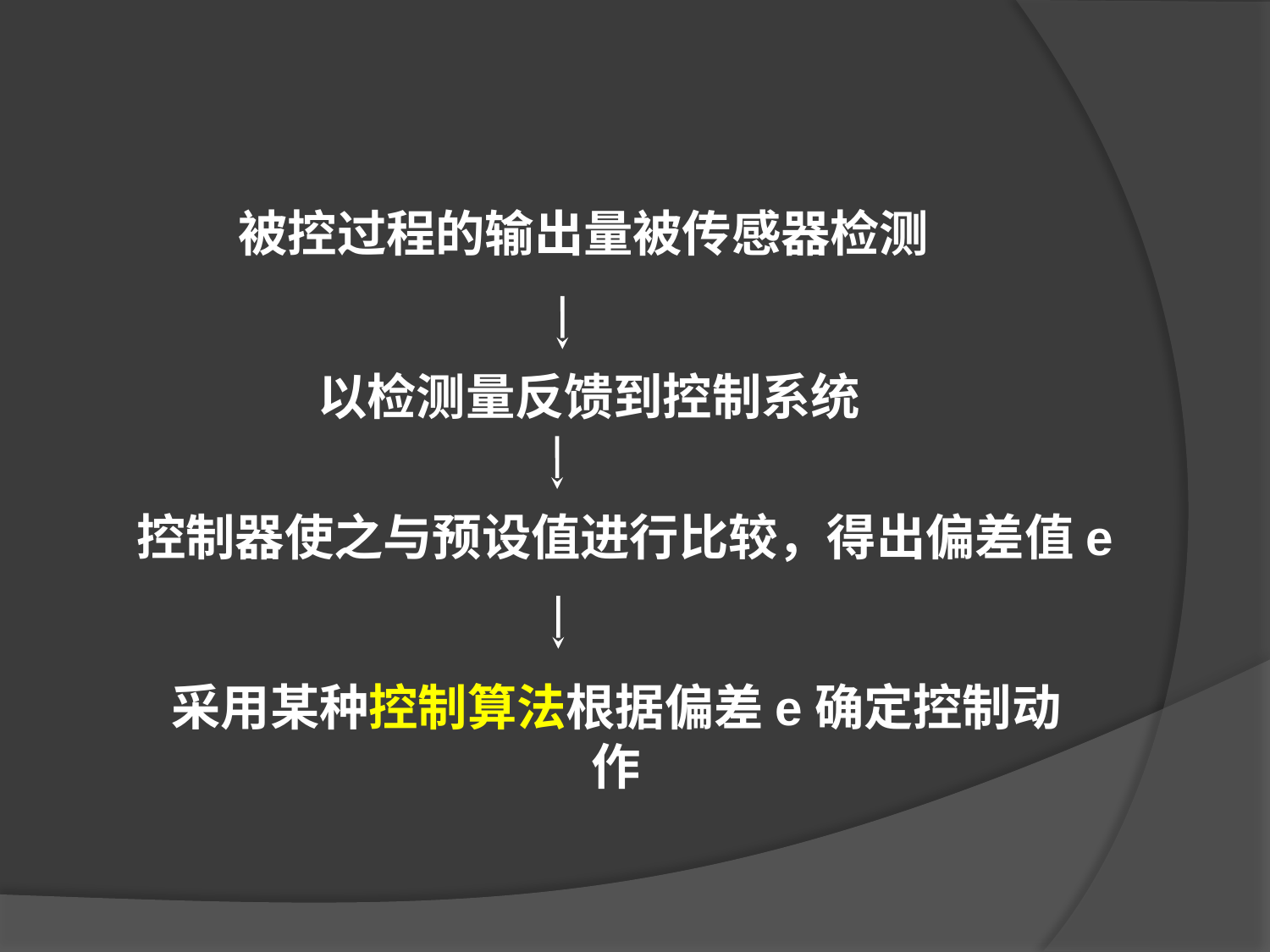

被控过程的输出量被传感器检测

以检测量反馈到控制系统

控制器使之与预设值进行比较，得出偏差值e

采用某种控制算法根据偏差e确定控制动作